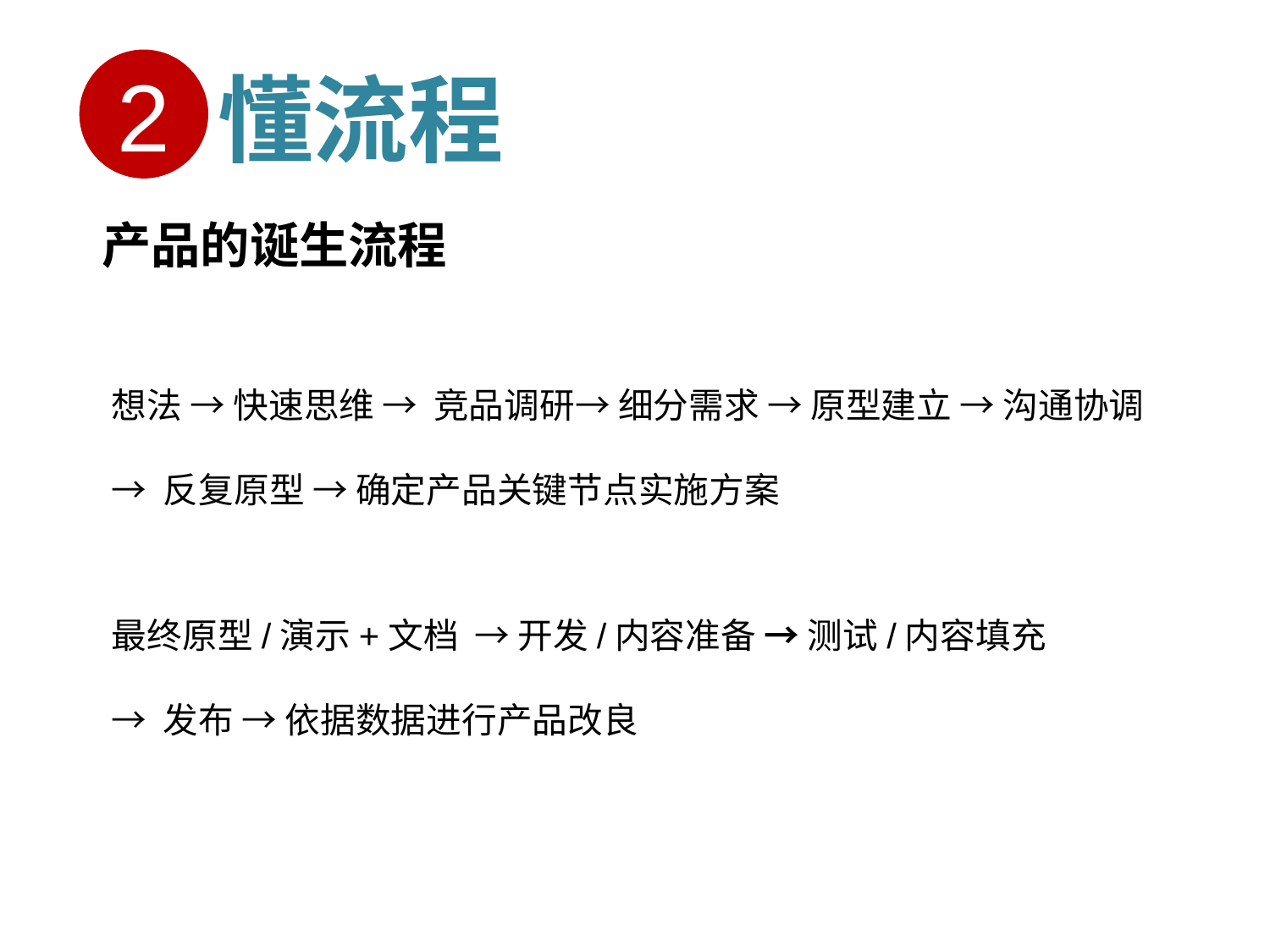

# 懂流程
2
产品的诞生流程
想法 → 快速思维 →  竞品调研→ 细分需求 → 原型建立 → 沟通协调
→ 反复原型 → 确定产品关键节点实施方案
最终原型/演示+文档  → 开发/内容准备 → 测试/内容填充
→ 发布 → 依据数据进行产品改良